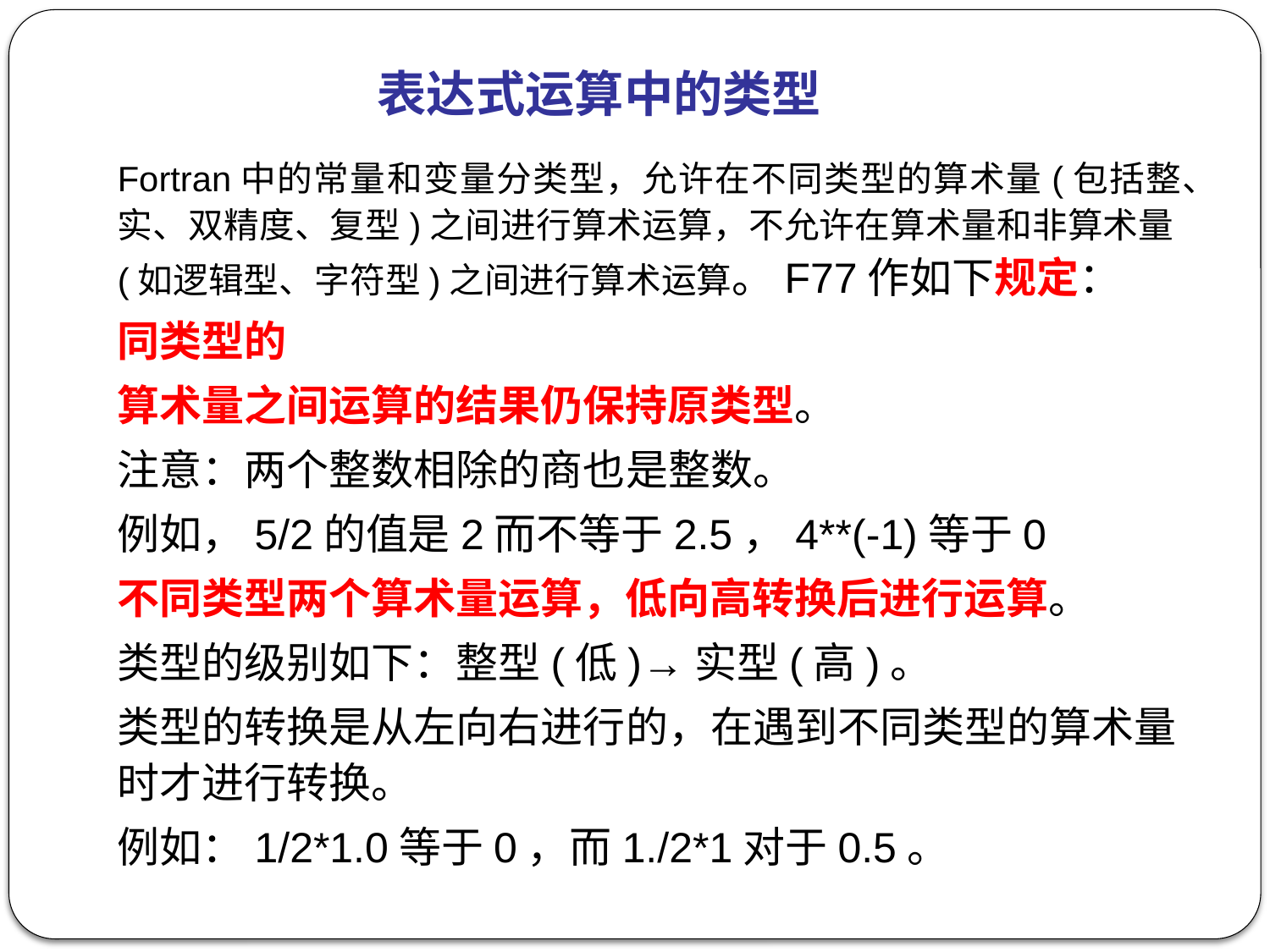

表达式运算中的类型
Fortran中的常量和变量分类型，允许在不同类型的算术量(包括整、实、双精度、复型)之间进行算术运算，不允许在算术量和非算术量(如逻辑型、字符型)之间进行算术运算。F77作如下规定：
同类型的
算术量之间运算的结果仍保持原类型。
注意：两个整数相除的商也是整数。
例如，5/2的值是2而不等于2.5，4**(-1)等于0
不同类型两个算术量运算，低向高转换后进行运算。
类型的级别如下：整型(低)→实型(高)。
类型的转换是从左向右进行的，在遇到不同类型的算术量时才进行转换。
例如：1/2*1.0等于0，而1./2*1对于0.5。